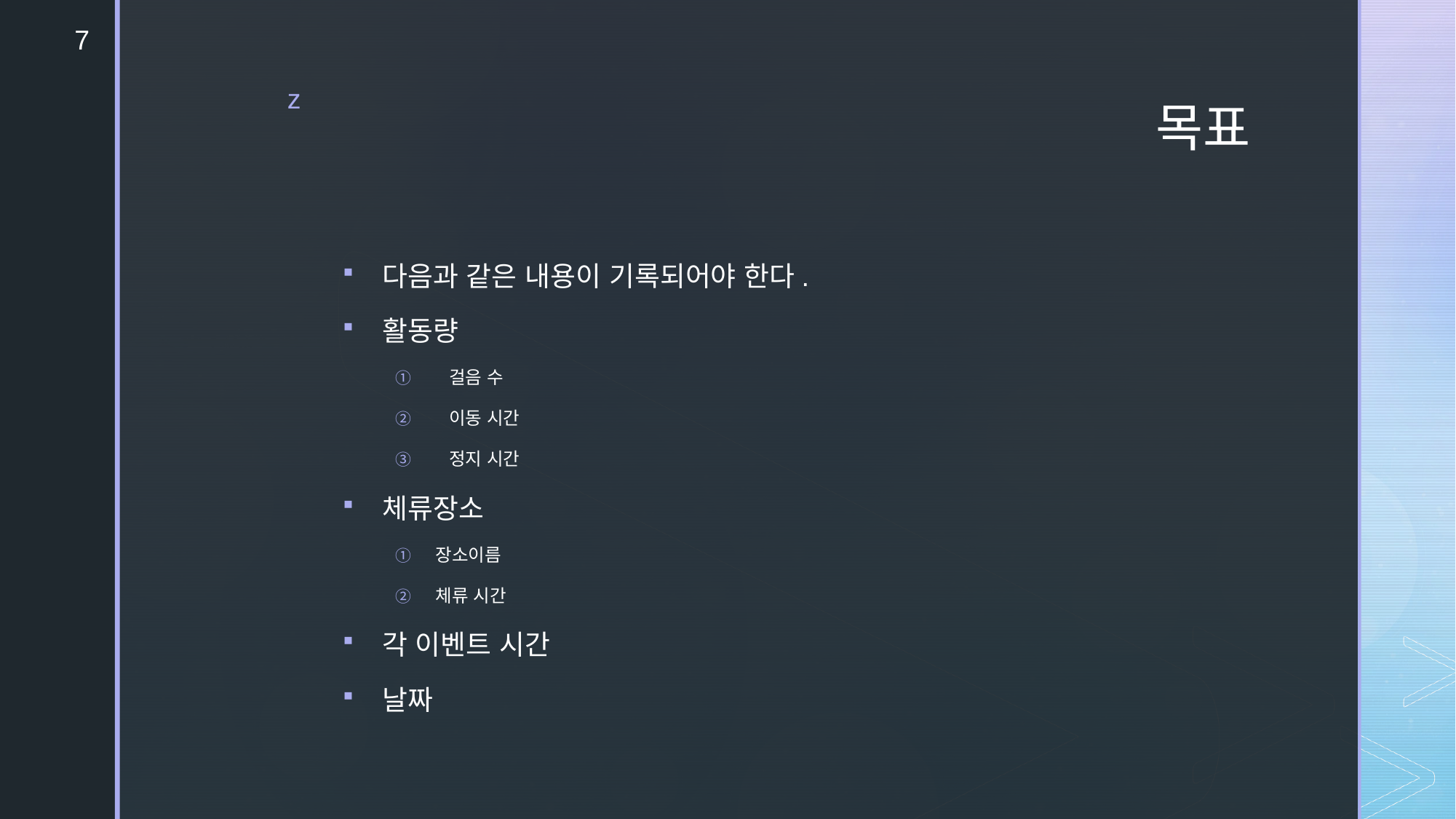

7
# 목표
다음과 같은 내용이 기록되어야 한다.
활동량
걸음 수
이동 시간
정지 시간
체류장소
장소이름
체류 시간
각 이벤트 시간
날짜